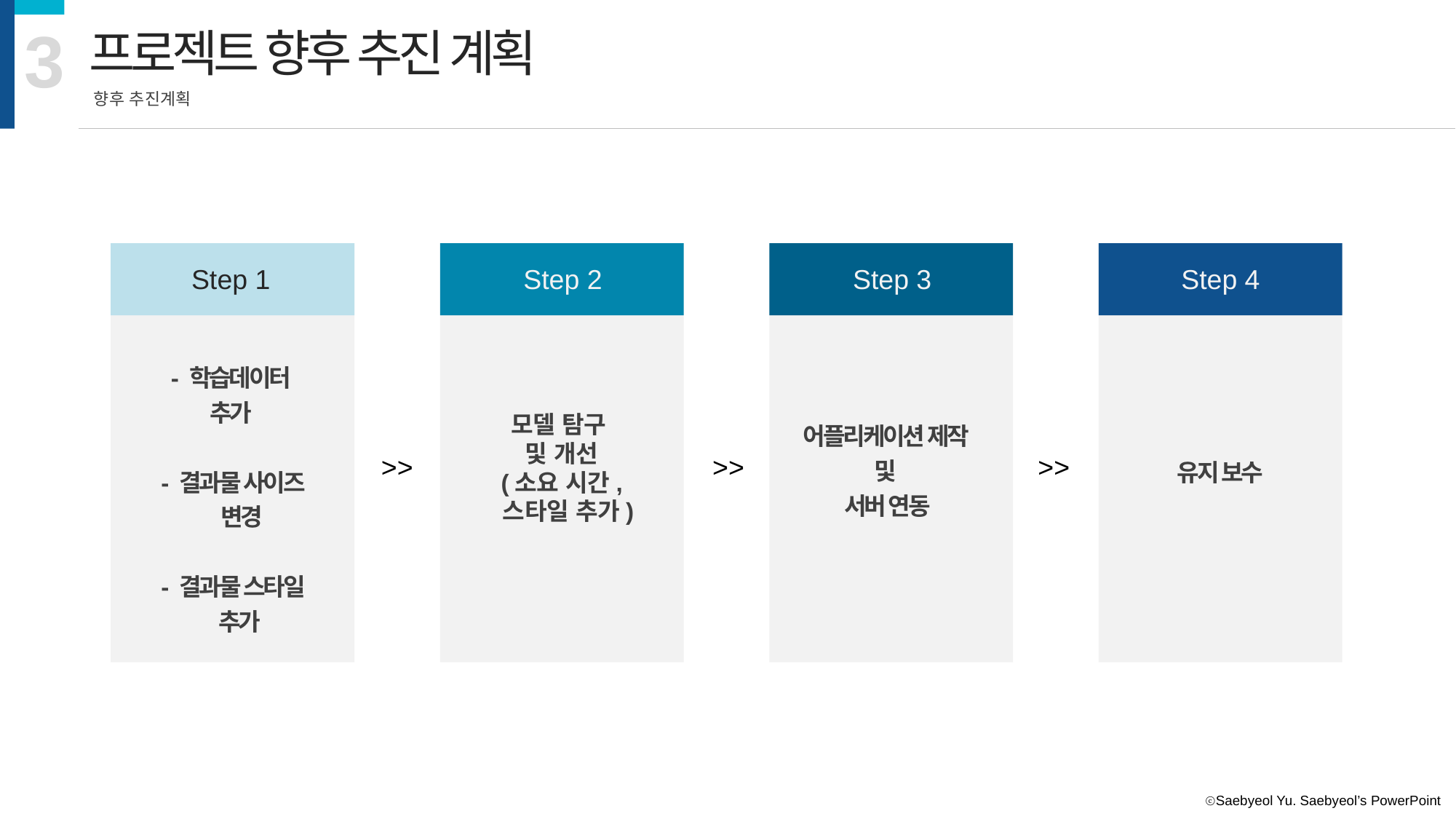

3
프로젝트 향후 추진 계획
향후 추진계획

모델 탐구
및 개선
(소요 시간,
 스타일 추가)

Step 1
Step 2
Step 3
Step 4
- 학습데이터
추가

- 결과물 사이즈
  변경

- 결과물 스타일
  추가
어플리케이션 제작 및
서버 연동
>>
>>
>>
유지 보수